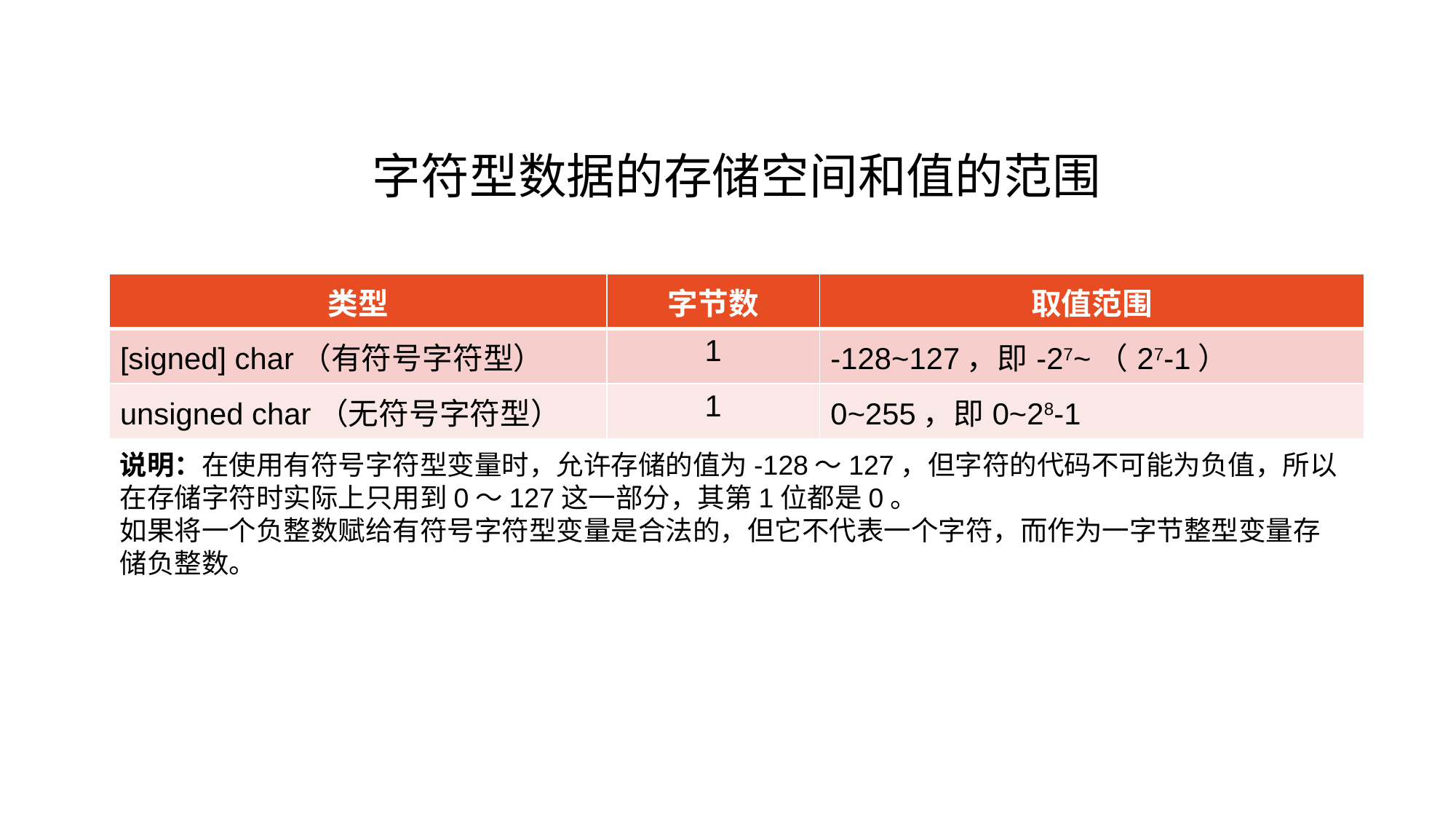

# 字符型数据的存储空间和值的范围
| 类型 | 字节数 | 取值范围 |
| --- | --- | --- |
| [signed] char（有符号字符型） | 1 | -128~127，即-27~（27-1） |
| unsigned char（无符号字符型） | 1 | 0~255，即0~28-1 |
说明：在使用有符号字符型变量时，允许存储的值为-128～127，但字符的代码不可能为负值，所以在存储字符时实际上只用到0～127这一部分，其第1位都是0。
如果将一个负整数赋给有符号字符型变量是合法的，但它不代表一个字符，而作为一字节整型变量存储负整数。